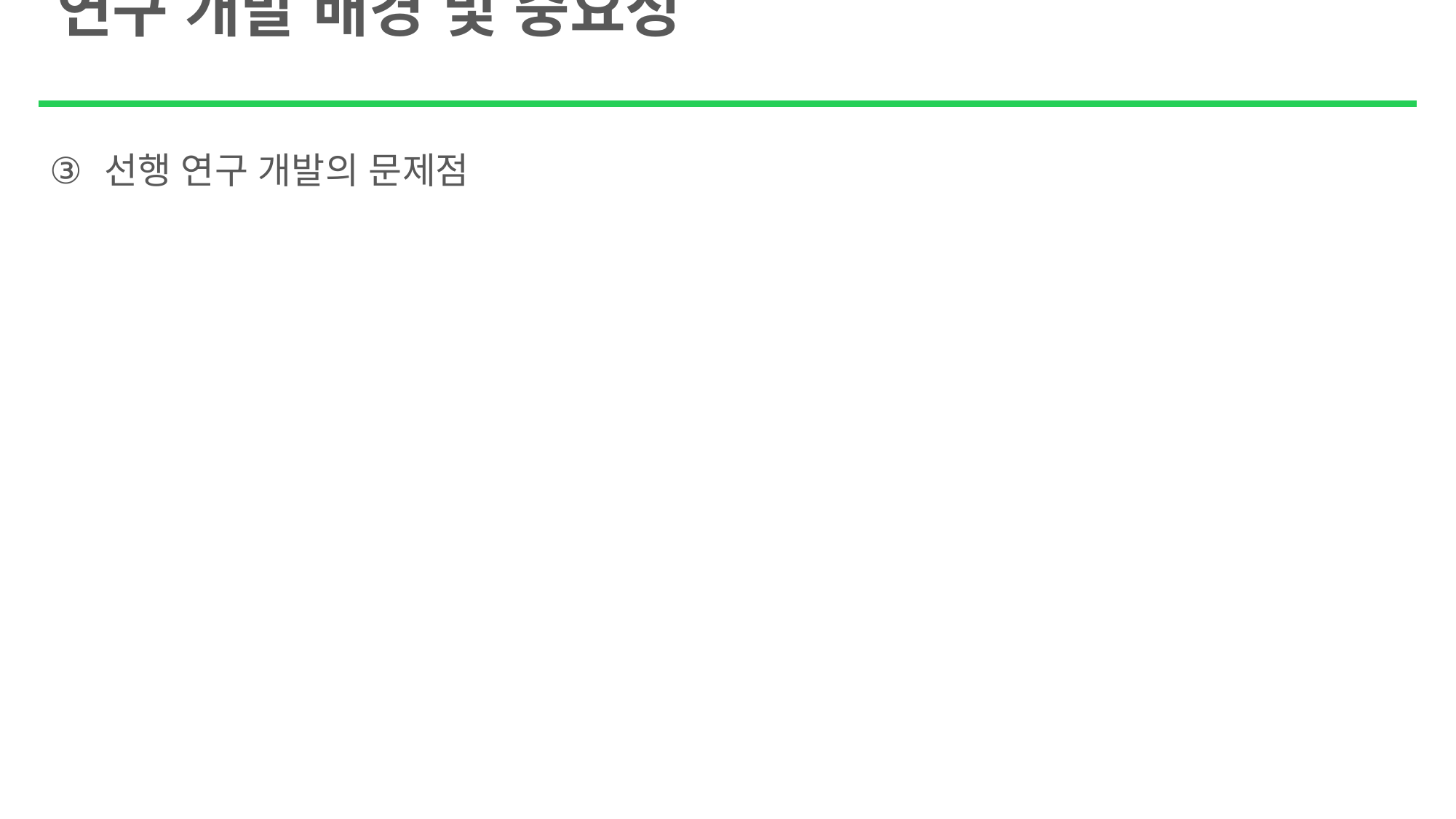

연구 개발 배경 및 중요성
선행 연구 개발의 문제점